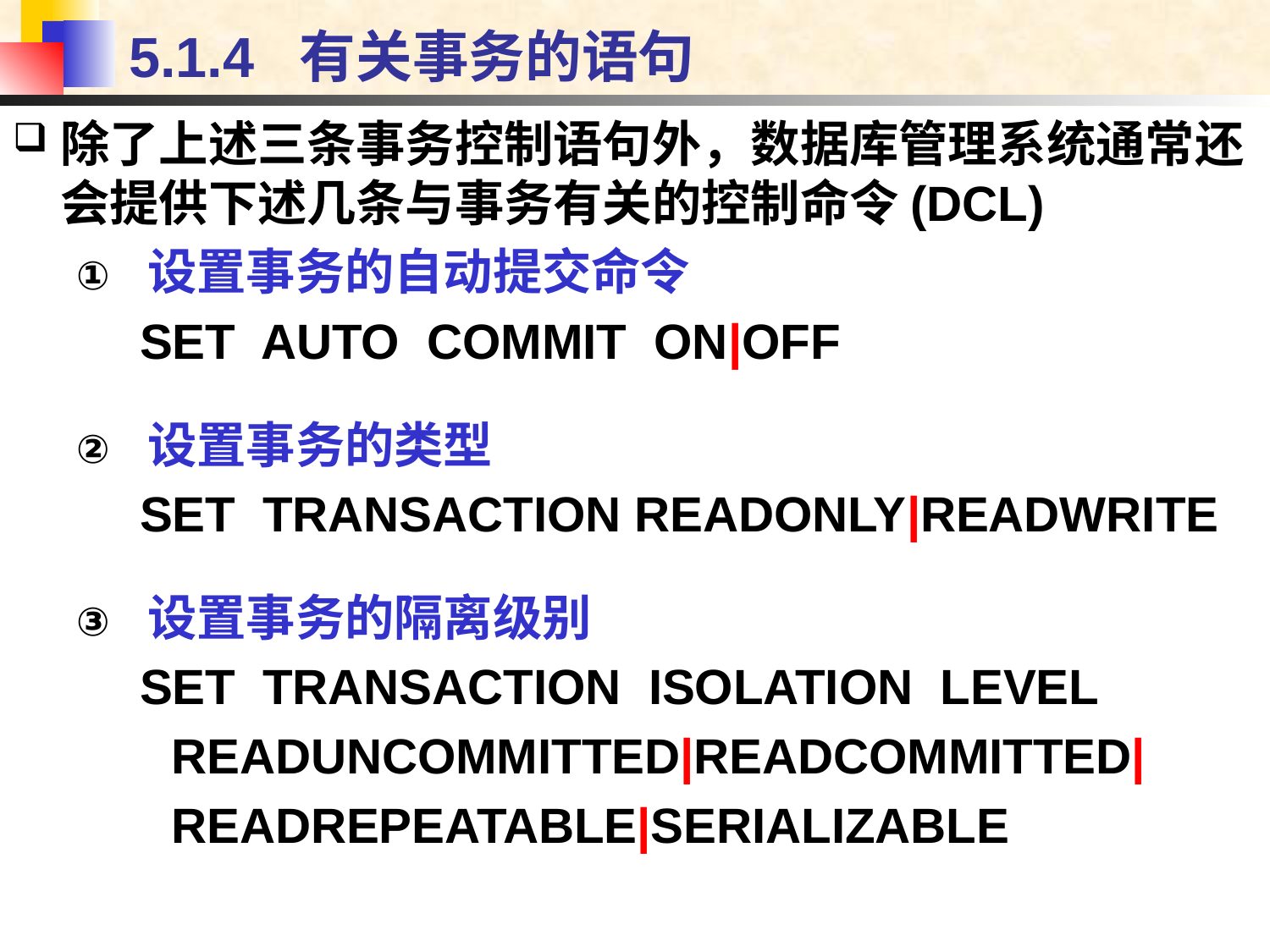

# 5.1.4  有关事务的语句
除了上述三条事务控制语句外，数据库管理系统通常还会提供下述几条与事务有关的控制命令(DCL)
设置事务的自动提交命令
SET  AUTO  COMMIT  ON|OFF

设置事务的类型
SET  TRANSACTION READONLY|READWRITE

设置事务的隔离级别
SET  TRANSACTION  ISOLATION  LEVEL
	READUNCOMMITTED|READCOMMITTED|
	READREPEATABLE|SERIALIZABLE
31